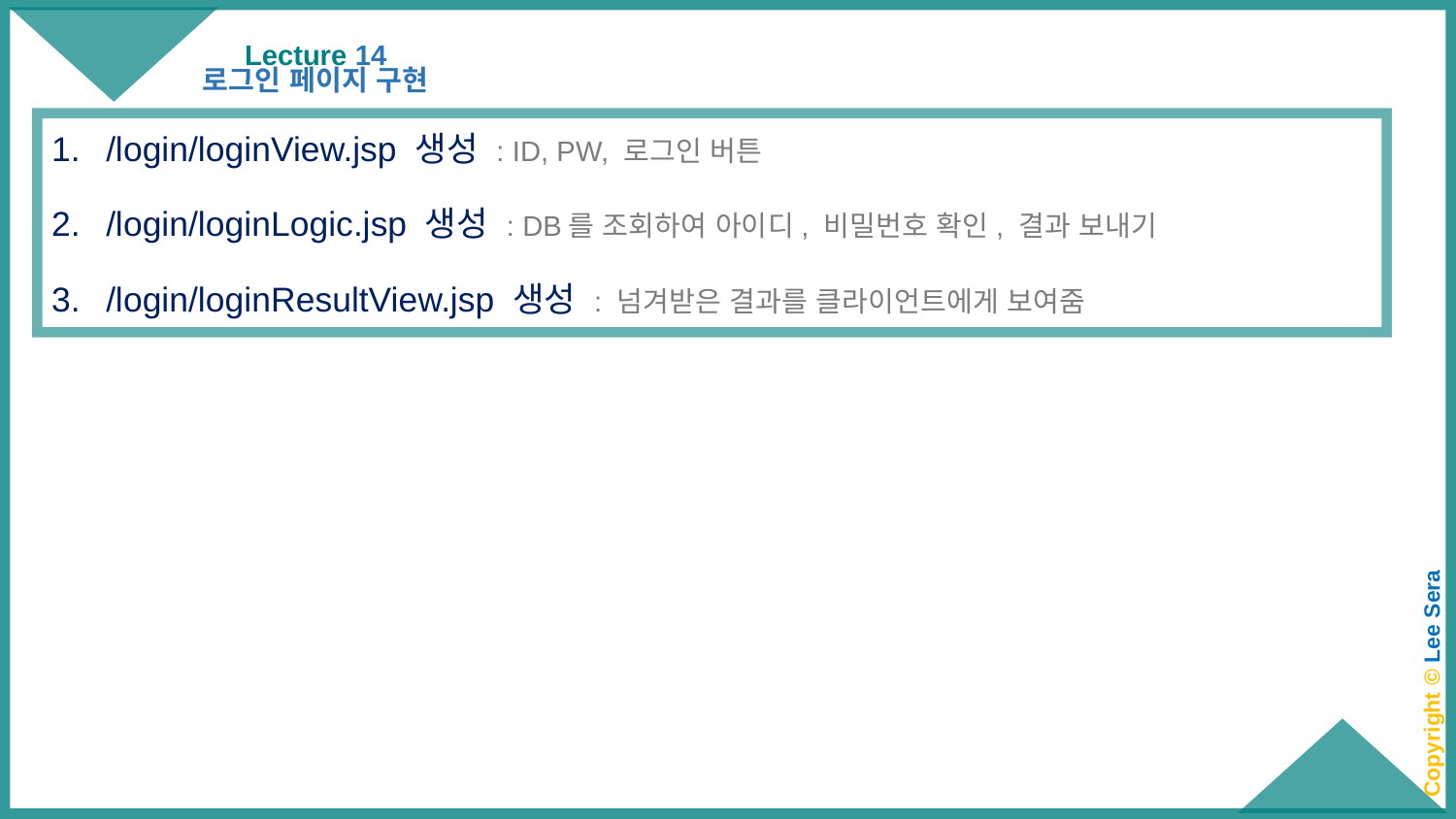

# Lecture 14
로그인 페이지 구현
/login/loginView.jsp 생성 : ID, PW, 로그인 버튼

/login/loginLogic.jsp 생성 : DB를 조회하여 아이디, 비밀번호 확인, 결과 보내기

/login/loginResultView.jsp 생성 : 넘겨받은 결과를 클라이언트에게 보여줌
Copyright © Lee Sera